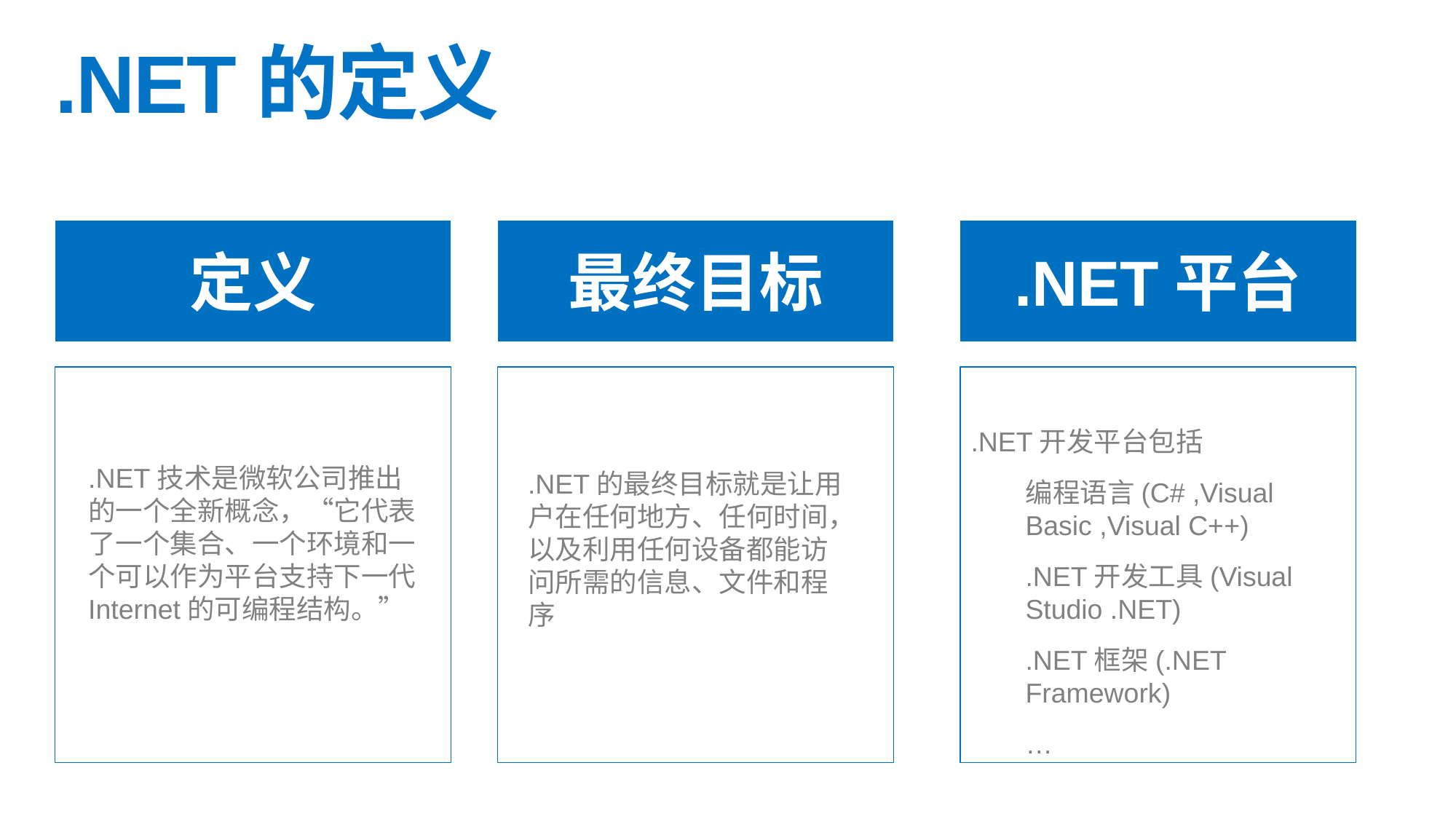

# .NET的定义
.NET平台
最终目标
定义

.NET开发平台包括
编程语言(C# ,Visual Basic ,Visual C++)
.NET开发工具(Visual Studio .NET)
.NET框架(.NET Framework)
…
.NET技术是微软公司推出的一个全新概念，“它代表了一个集合、一个环境和一个可以作为平台支持下一代Internet的可编程结构。”
.NET的最终目标就是让用户在任何地方、任何时间，以及利用任何设备都能访问所需的信息、文件和程序